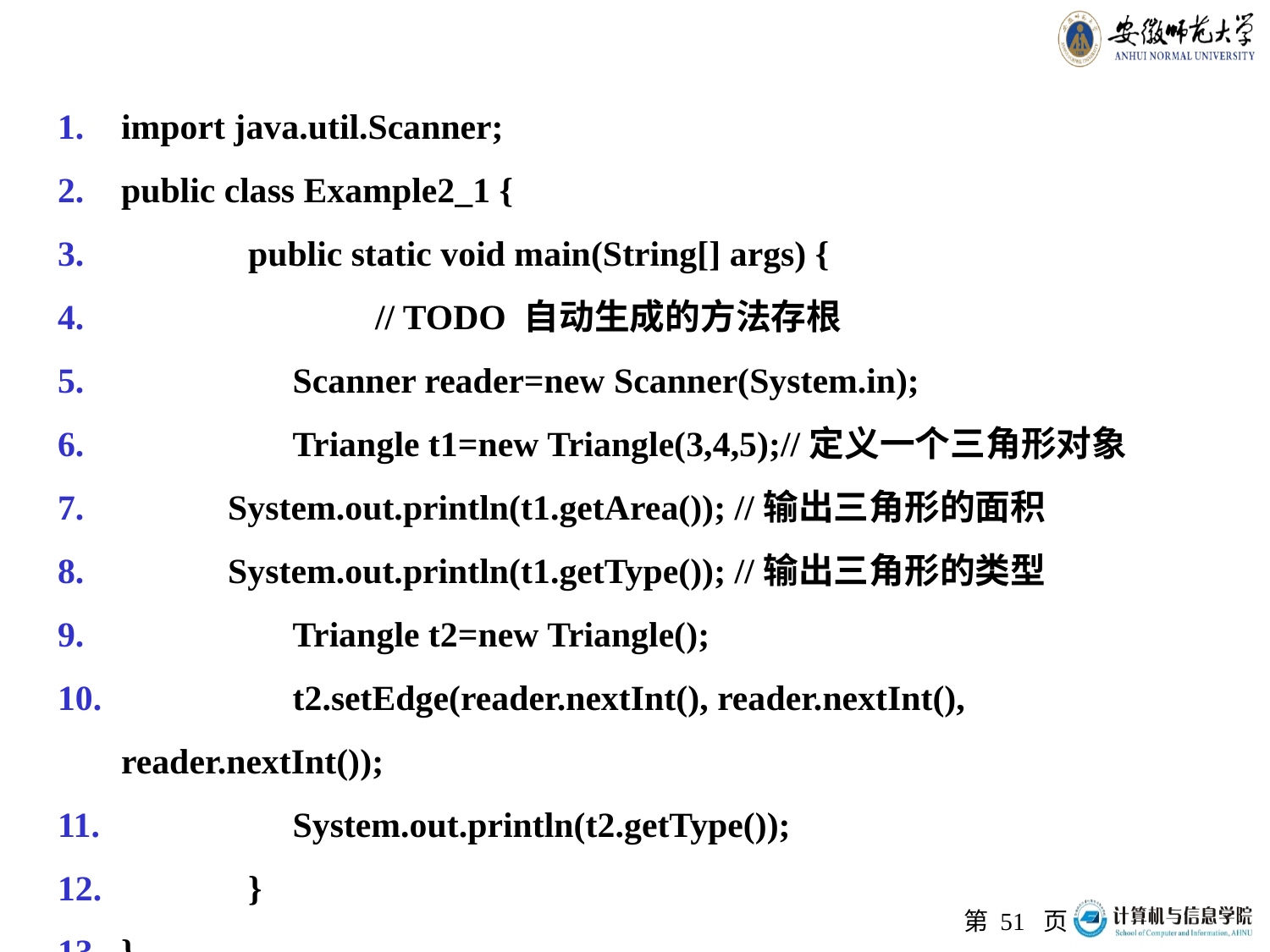

import java.util.Scanner;
public class Example2_1 {
	public static void main(String[] args) {
		// TODO 自动生成的方法存根
	     Scanner reader=new Scanner(System.in);
	     Triangle t1=new Triangle(3,4,5);//定义一个三角形对象
            System.out.println(t1.getArea()); //输出三角形的面积
            System.out.println(t1.getType()); //输出三角形的类型
	     Triangle t2=new Triangle();
	     t2.setEdge(reader.nextInt(), reader.nextInt(), reader.nextInt());
	     System.out.println(t2.getType());
	}
}
第 51  页